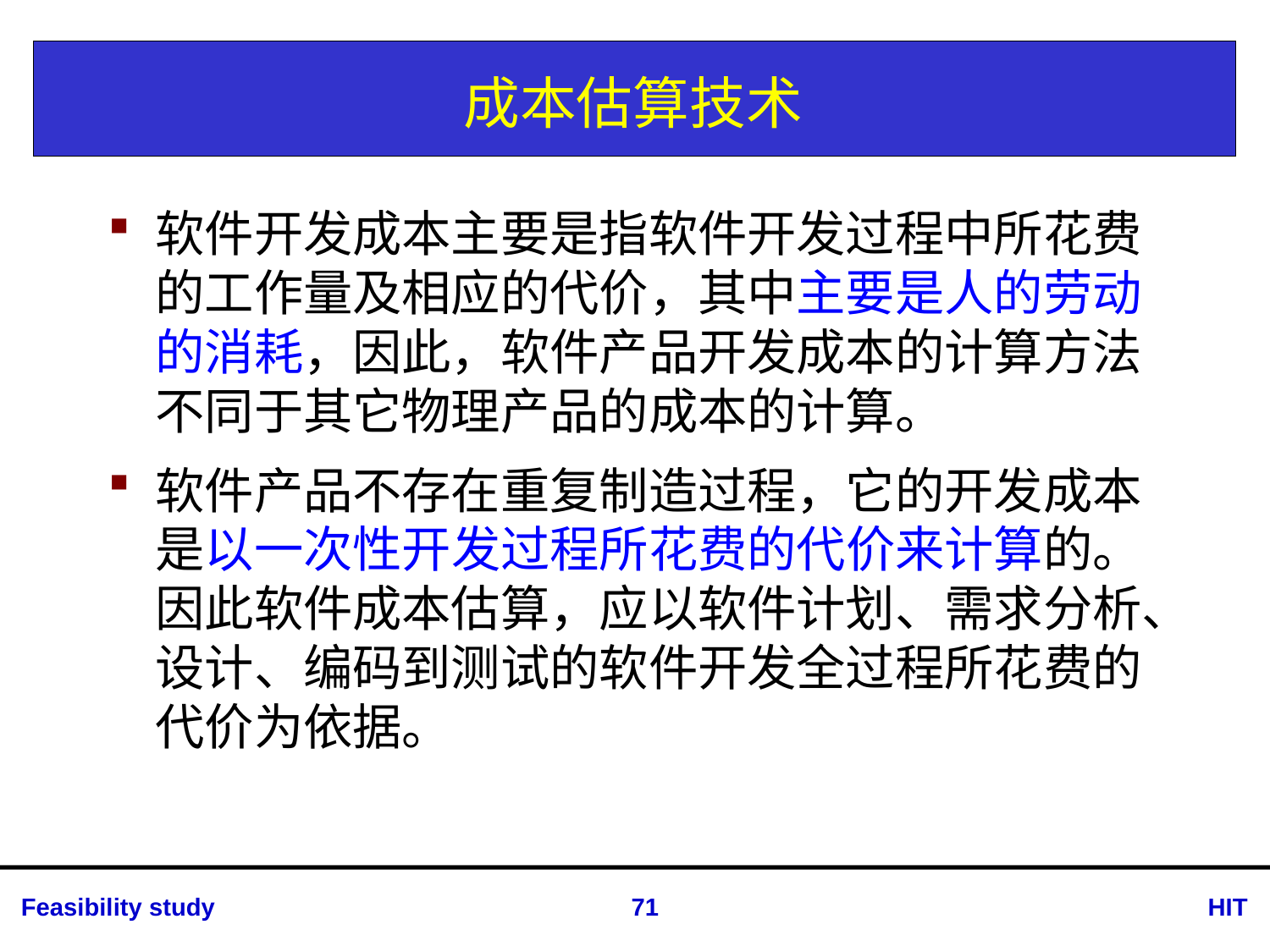

# 成本估算技术
软件开发成本主要是指软件开发过程中所花费的工作量及相应的代价，其中主要是人的劳动的消耗，因此，软件产品开发成本的计算方法不同于其它物理产品的成本的计算。
软件产品不存在重复制造过程，它的开发成本是以一次性开发过程所花费的代价来计算的。因此软件成本估算，应以软件计划、需求分析、设计、编码到测试的软件开发全过程所花费的代价为依据。